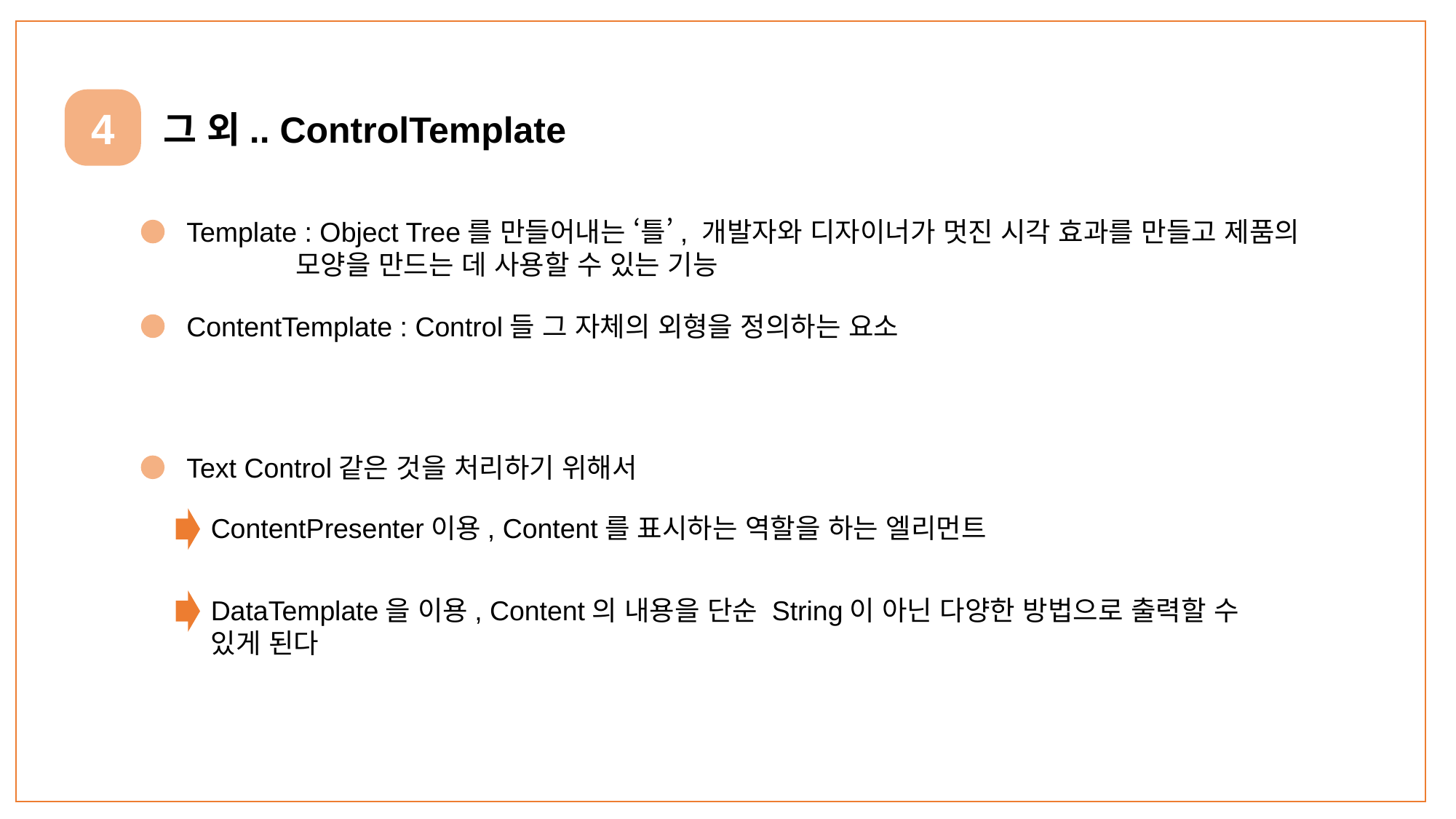

4
그 외.. ControlTemplate
Template : Object Tree를 만들어내는 ‘틀’, 개발자와 디자이너가 멋진 시각 효과를 만들고 제품의 	모양을 만드는 데 사용할 수 있는 기능

ContentTemplate : Control들 그 자체의 외형을 정의하는 요소

Text Control같은 것을 처리하기 위해서

ContentPresenter이용, Content를 표시하는 역할을 하는 엘리먼트

DataTemplate을 이용, Content의 내용을 단순 String이 아닌 다양한 방법으로 출력할 수 있게 된다